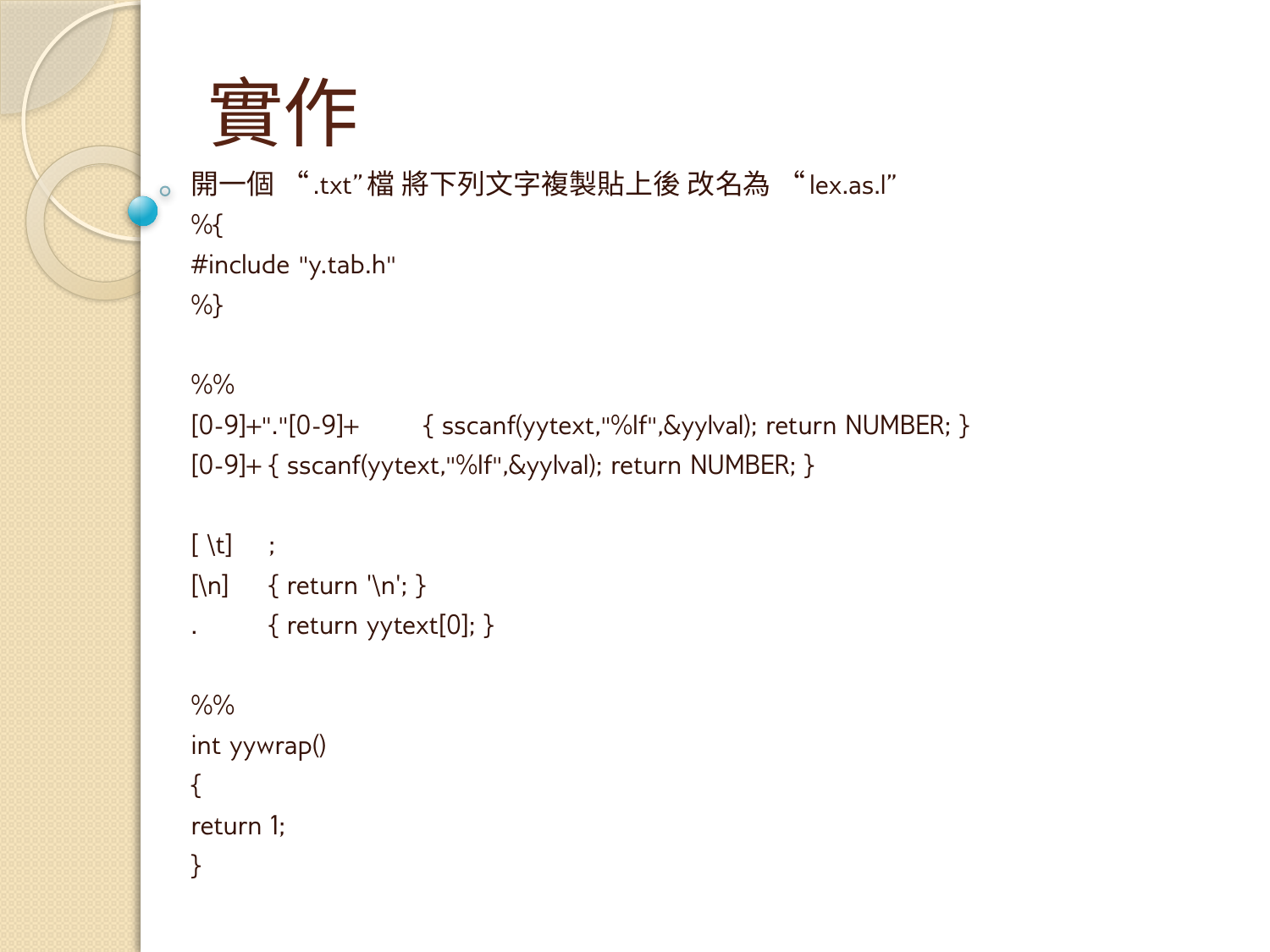

# 實作
開一個 “.txt”檔 將下列文字複製貼上後 改名為 “lex.as.l”
%{
#include "y.tab.h"
%}

%%
[0-9]+"."[0-9]+	{ sscanf(yytext,"%lf",&yylval); return NUMBER; }
[0-9]+					{ sscanf(yytext,"%lf",&yylval); return NUMBER; }

[ \t]						;
[\n]						{ return '\n'; }
.								{ return yytext[0]; }

%%
int yywrap()
{
	return 1;
}